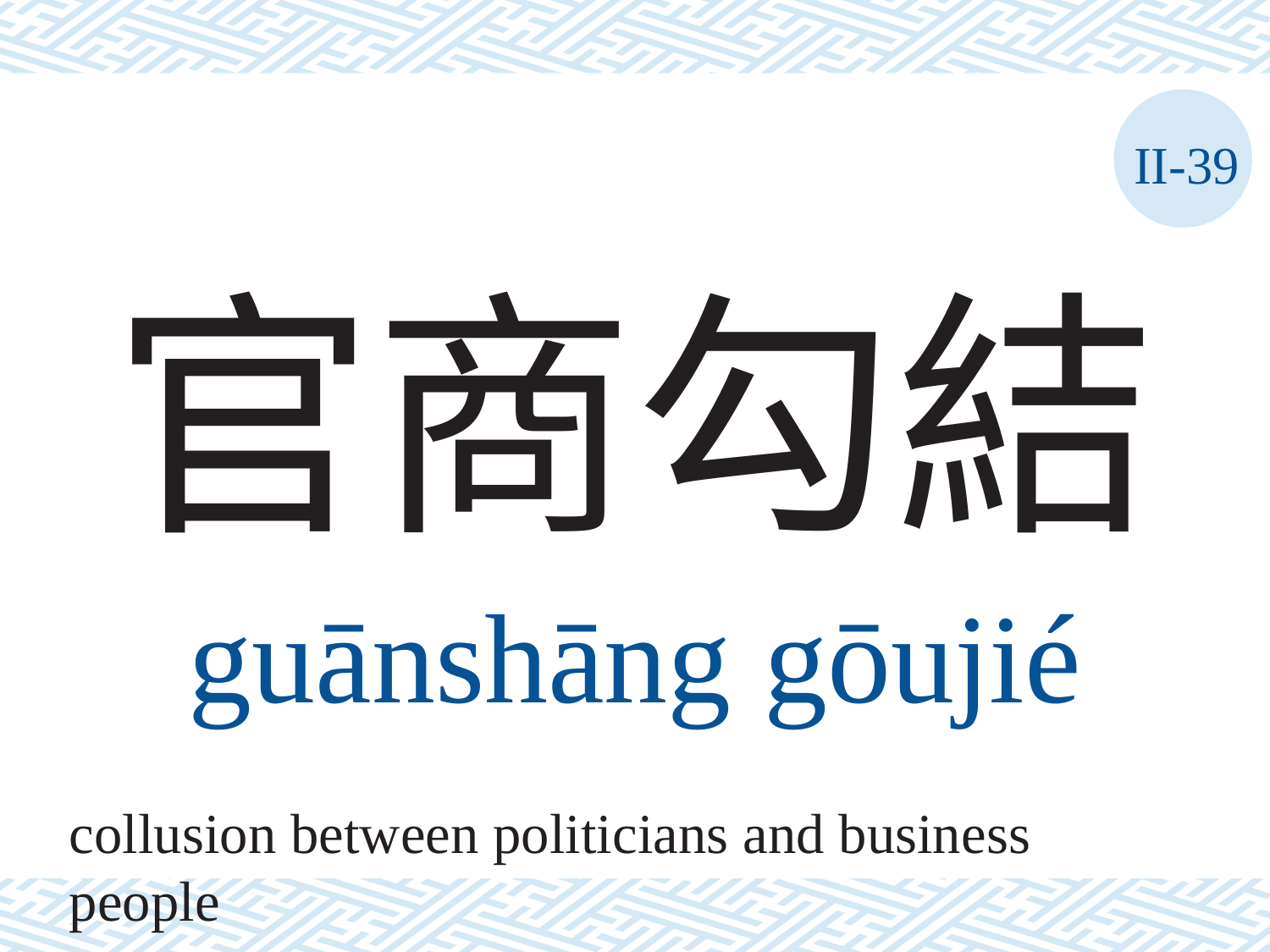

II-39
# 官商勾結
guānshāng	gōujié
collusion between politicians and business people